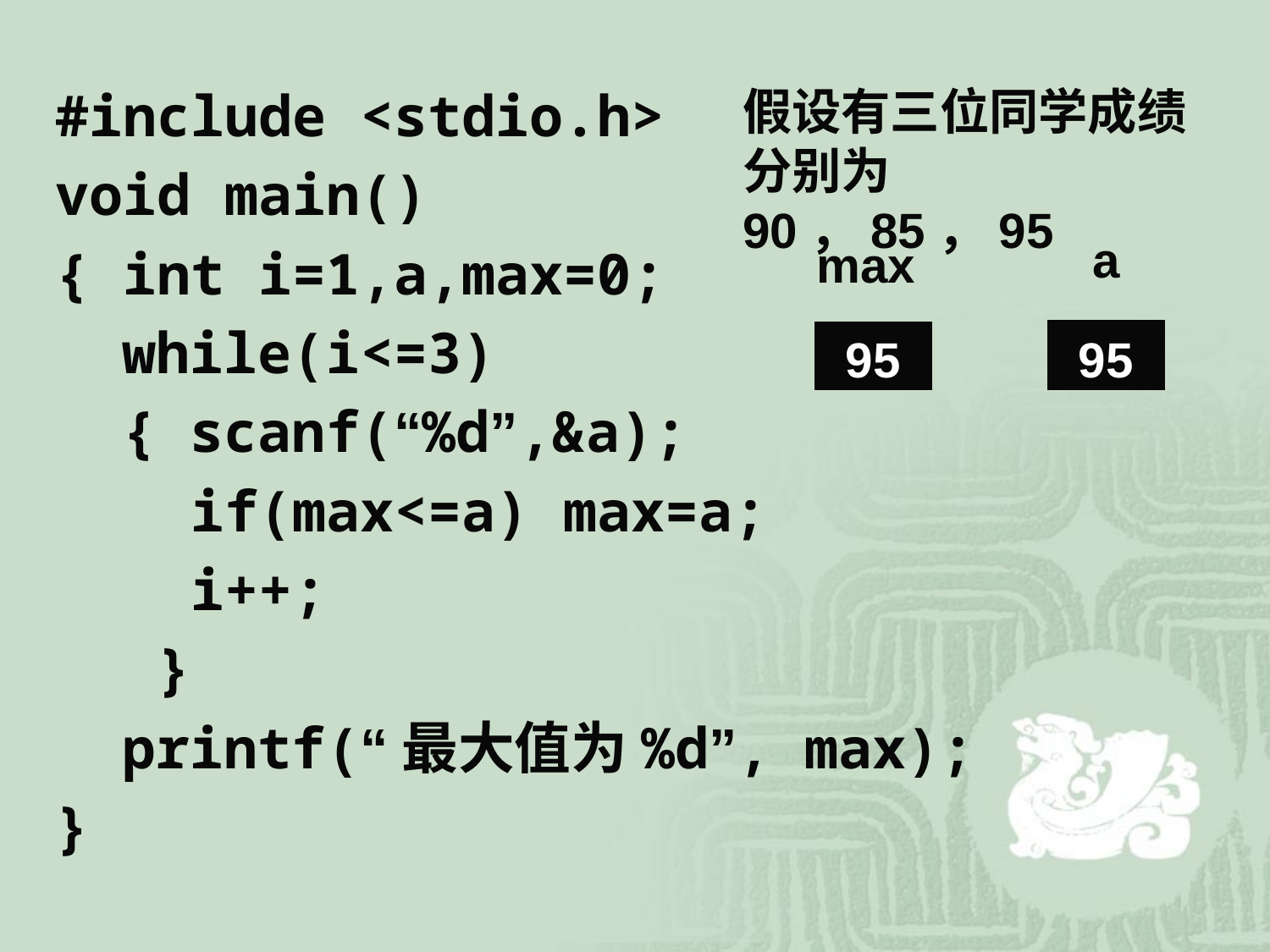

#include <stdio.h>
void main()
{ int i=1,a,max=0;
  while(i<=3)
  { scanf(“%d”,&a);
    if(max<=a) max=a;
    i++;
   }
  printf(“最大值为%d”, max);
}
假设有三位同学成绩分别为90，85，95
a
max
90
85
0
90
95
95